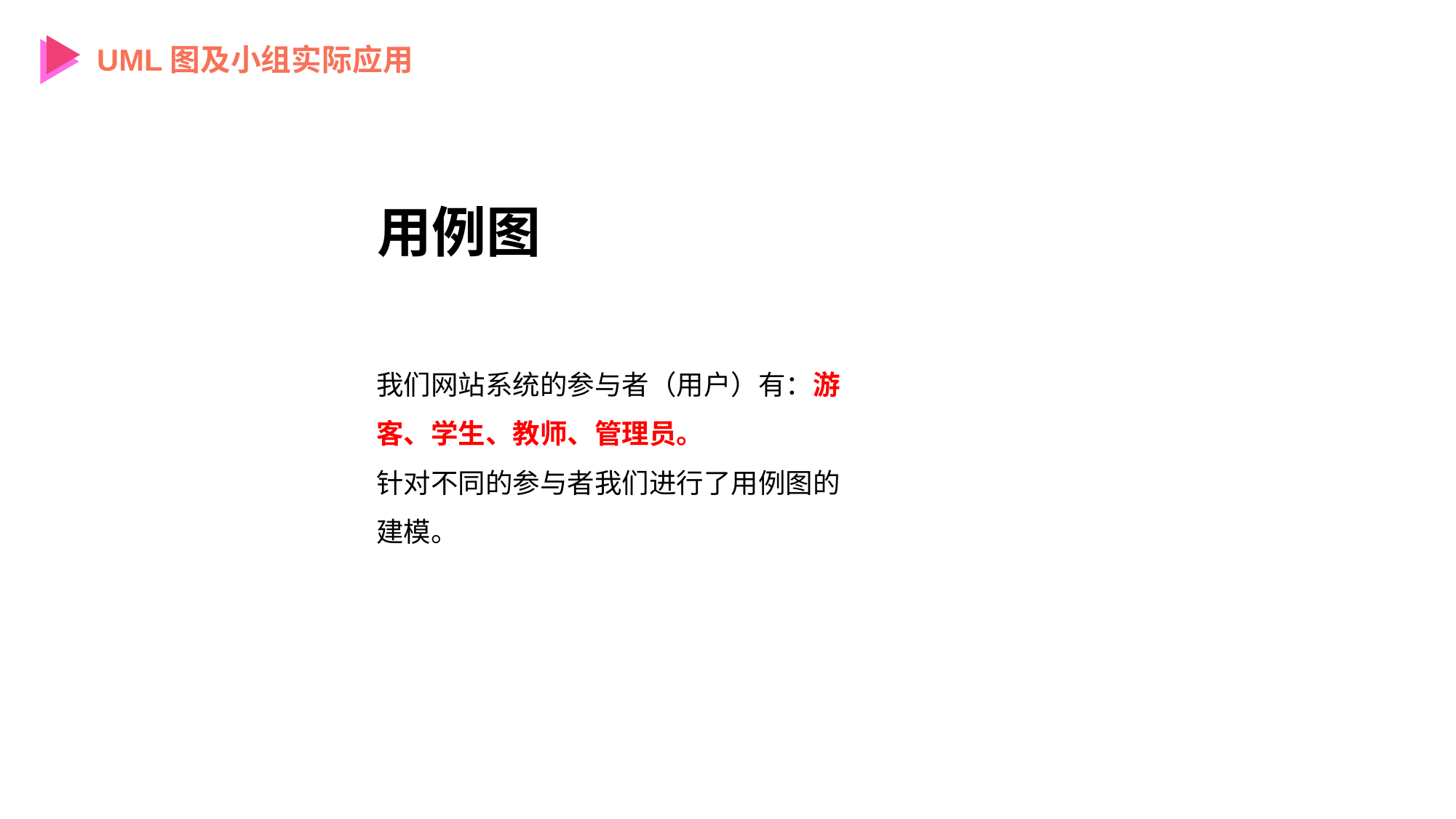

UML图及小组实际应用

用例图
我们网站系统的参与者（用户）有：游客、学生、教师、管理员。
针对不同的参与者我们进行了用例图的建模。